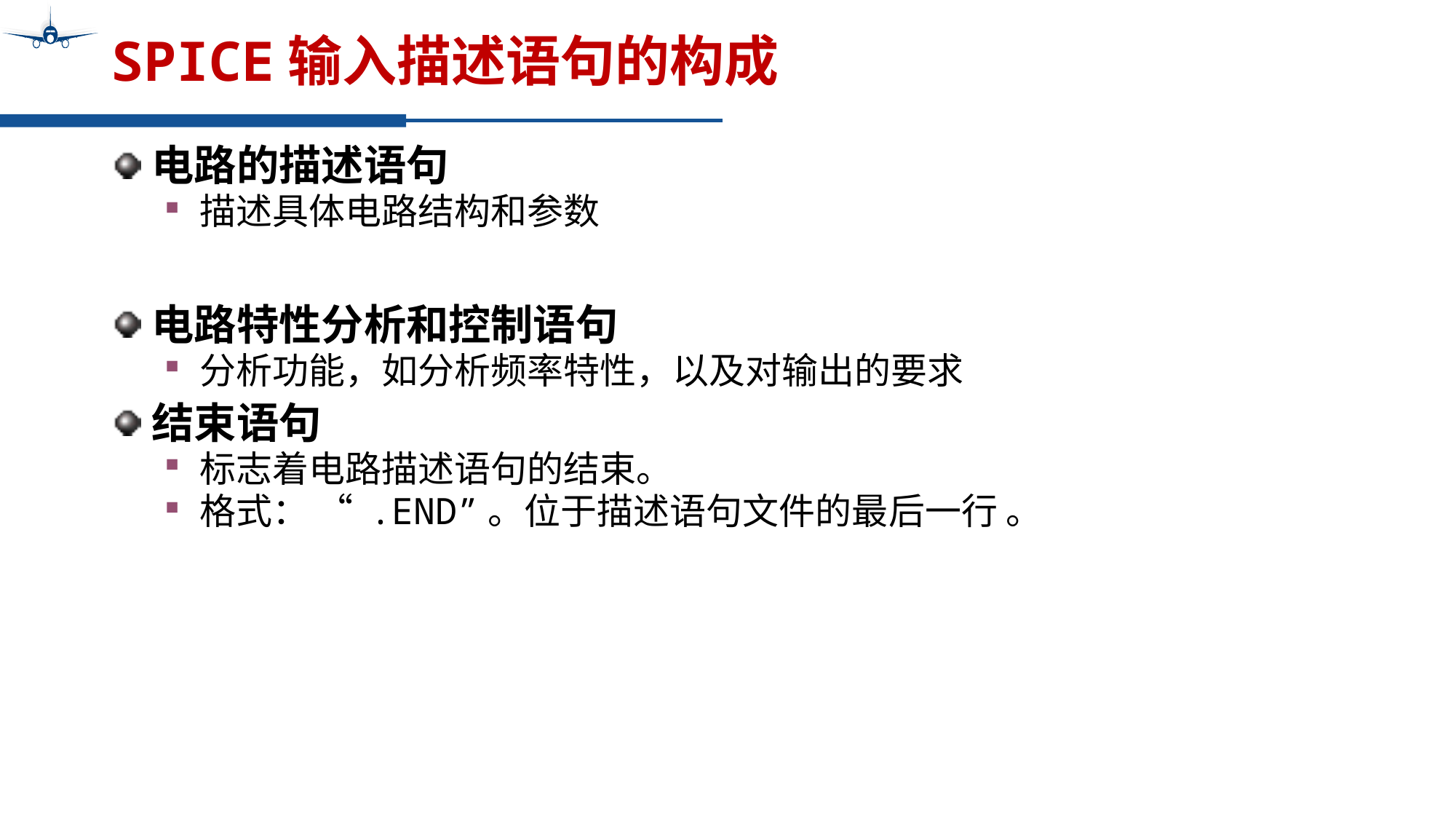

# SPICE输入描述语句的构成
电路的描述语句
描述具体电路结构和参数

电路特性分析和控制语句
分析功能，如分析频率特性，以及对输出的要求
结束语句
标志着电路描述语句的结束。
格式： “ .END”。位于描述语句文件的最后一行 。